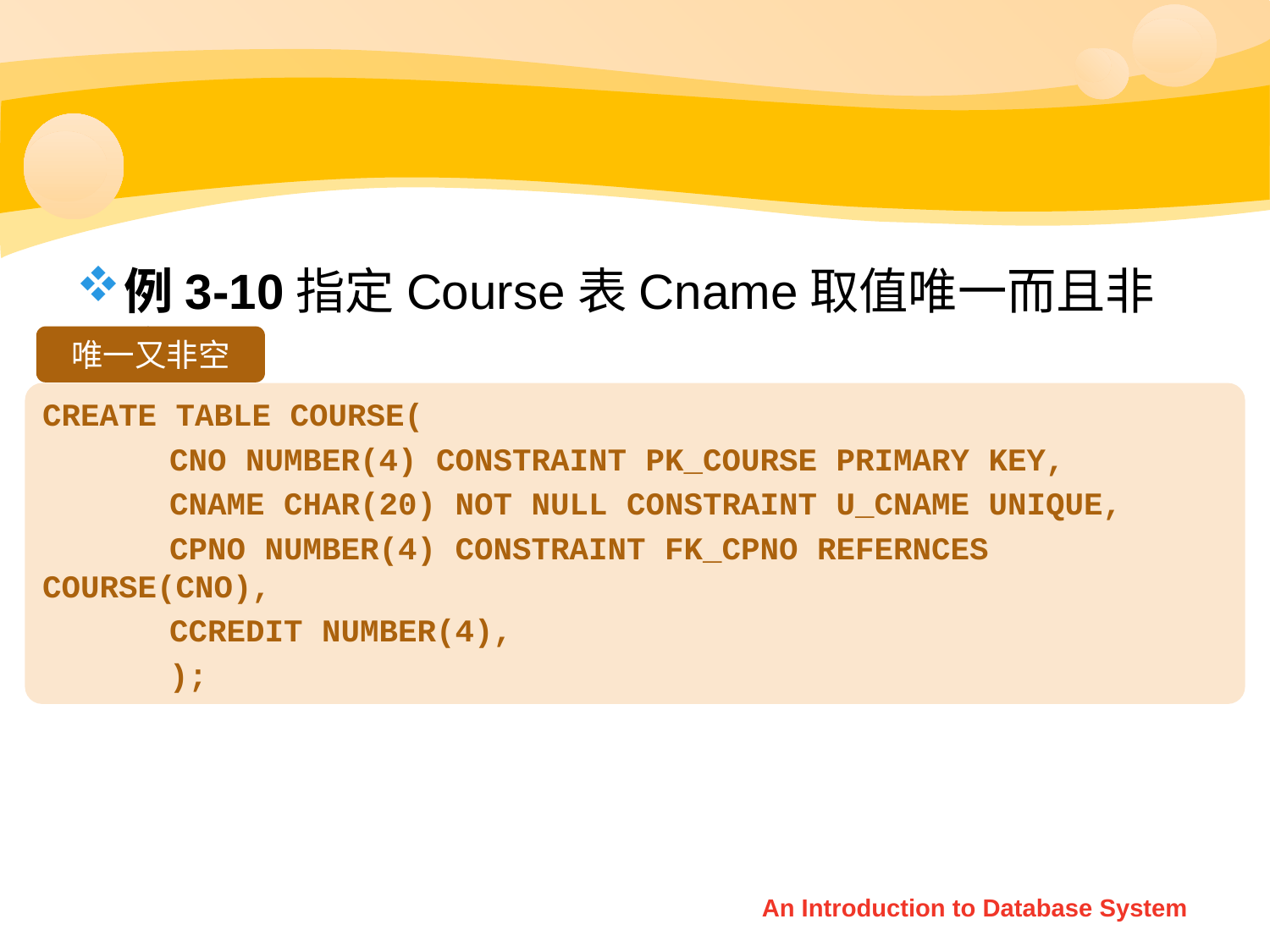

#
例3-10指定Course表Cname取值唯一而且非空。

唯一又非空
CREATE TABLE COURSE(
	CNO NUMBER(4) CONSTRAINT PK_COURSE PRIMARY KEY,
	CNAME CHAR(20) NOT NULL CONSTRAINT U_CNAME UNIQUE,
	CPNO NUMBER(4) CONSTRAINT FK_CPNO REFERNCES COURSE(CNO),
	CCREDIT NUMBER(4),
	);
An Introduction to Database System